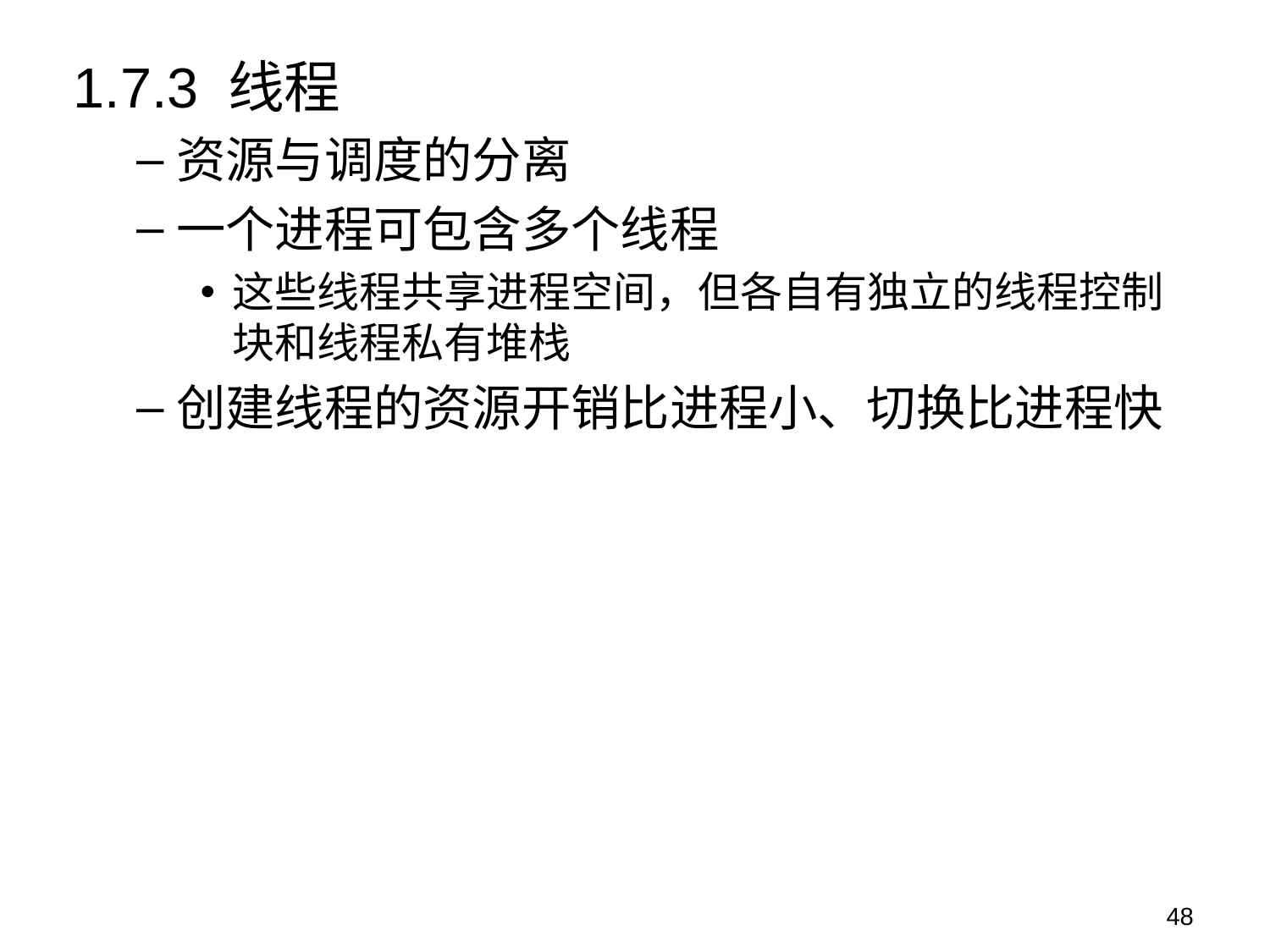

1.7.3 线程
资源与调度的分离
一个进程可包含多个线程
这些线程共享进程空间，但各自有独立的线程控制块和线程私有堆栈
创建线程的资源开销比进程小、切换比进程快

48